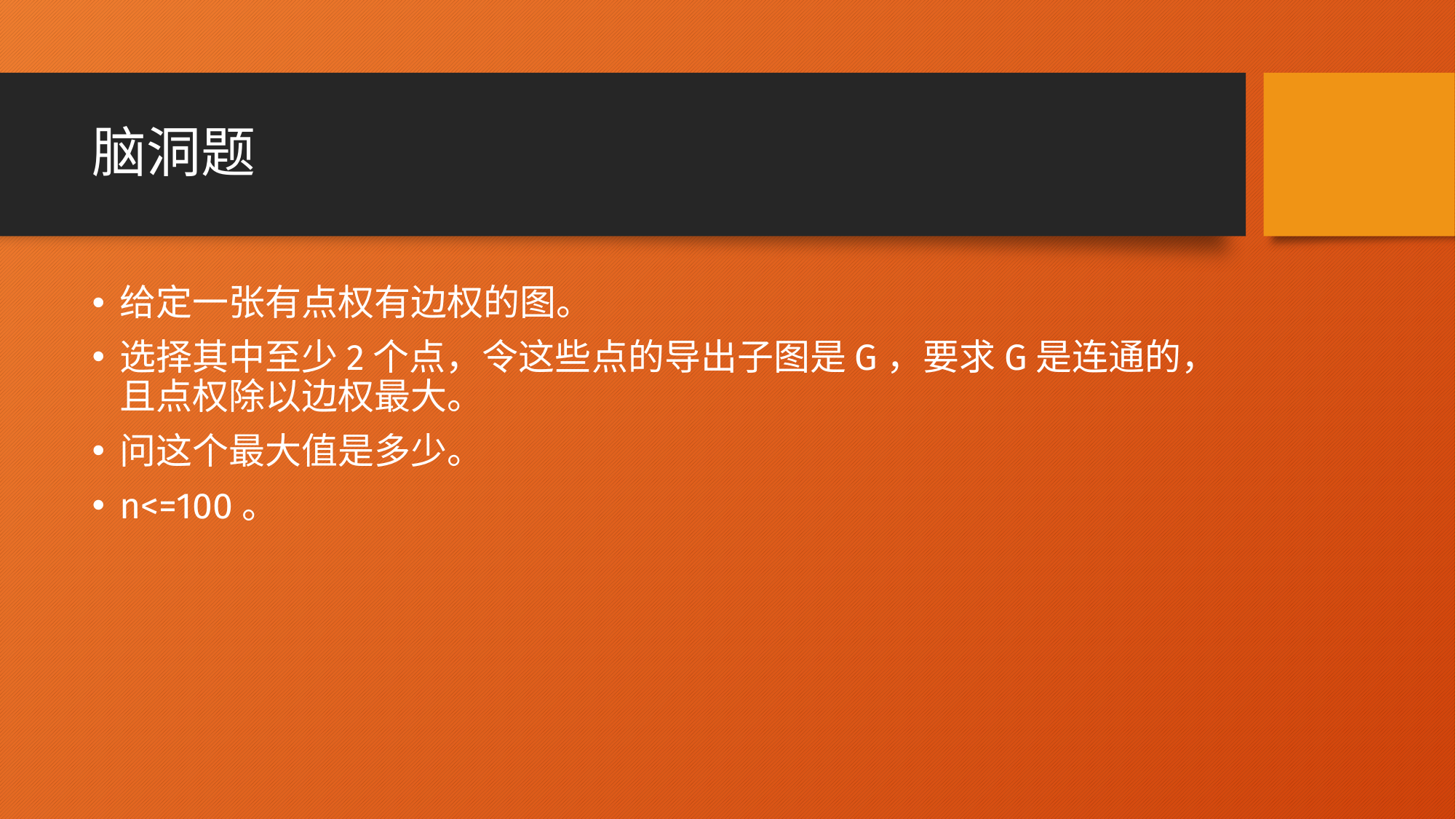

# 脑洞题
给定一张有点权有边权的图。
选择其中至少2个点，令这些点的导出子图是G，要求G是连通的，且点权除以边权最大。
问这个最大值是多少。
n<=100。